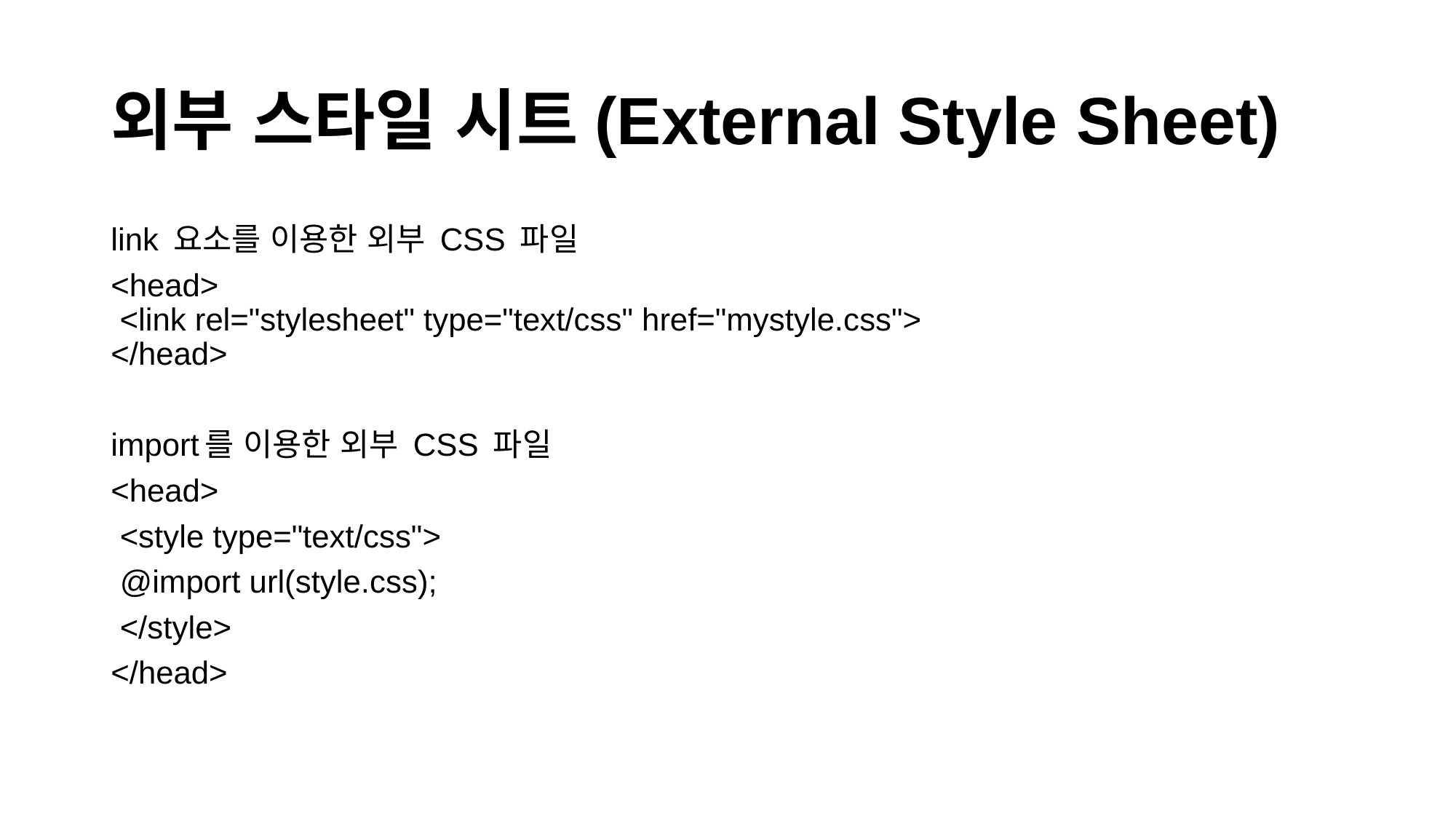

# 외부 스타일 시트(External Style Sheet)
link 요소를 이용한 외부 CSS 파일
<head>
 <link rel="stylesheet" type="text/css" href="mystyle.css">
</head>

import를 이용한 외부 CSS 파일
<head>
 <style type="text/css">
 @import url(style.css);
 </style>
</head>